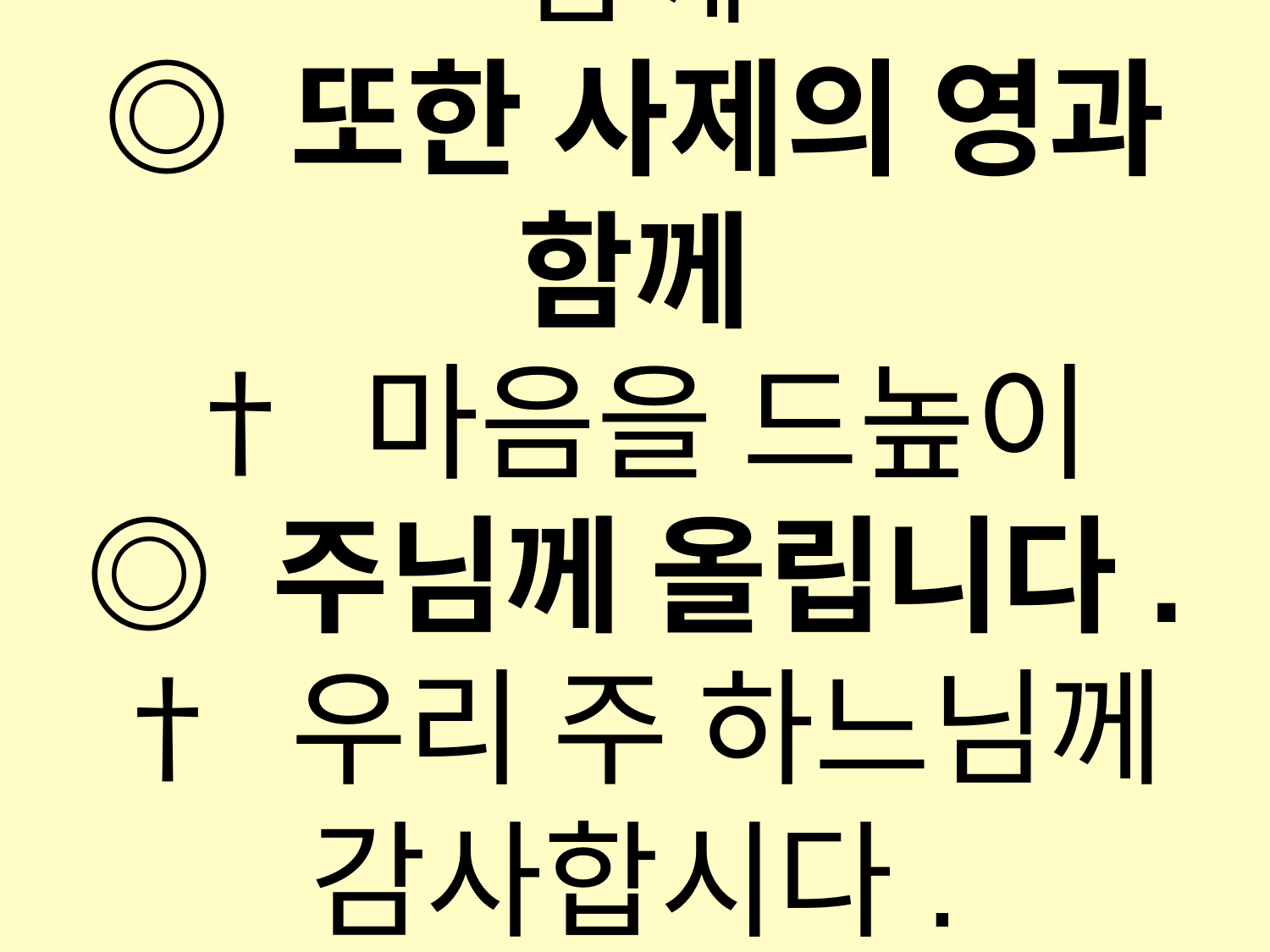

† 주님께서 여러분과 함께
◎ 또한 사제의 영과 함께
† 마음을 드높이
◎ 주님께 올립니다.
† 우리 주 하느님께 감사합시다.
◎ 마땅하고 옳은 일 입니다.